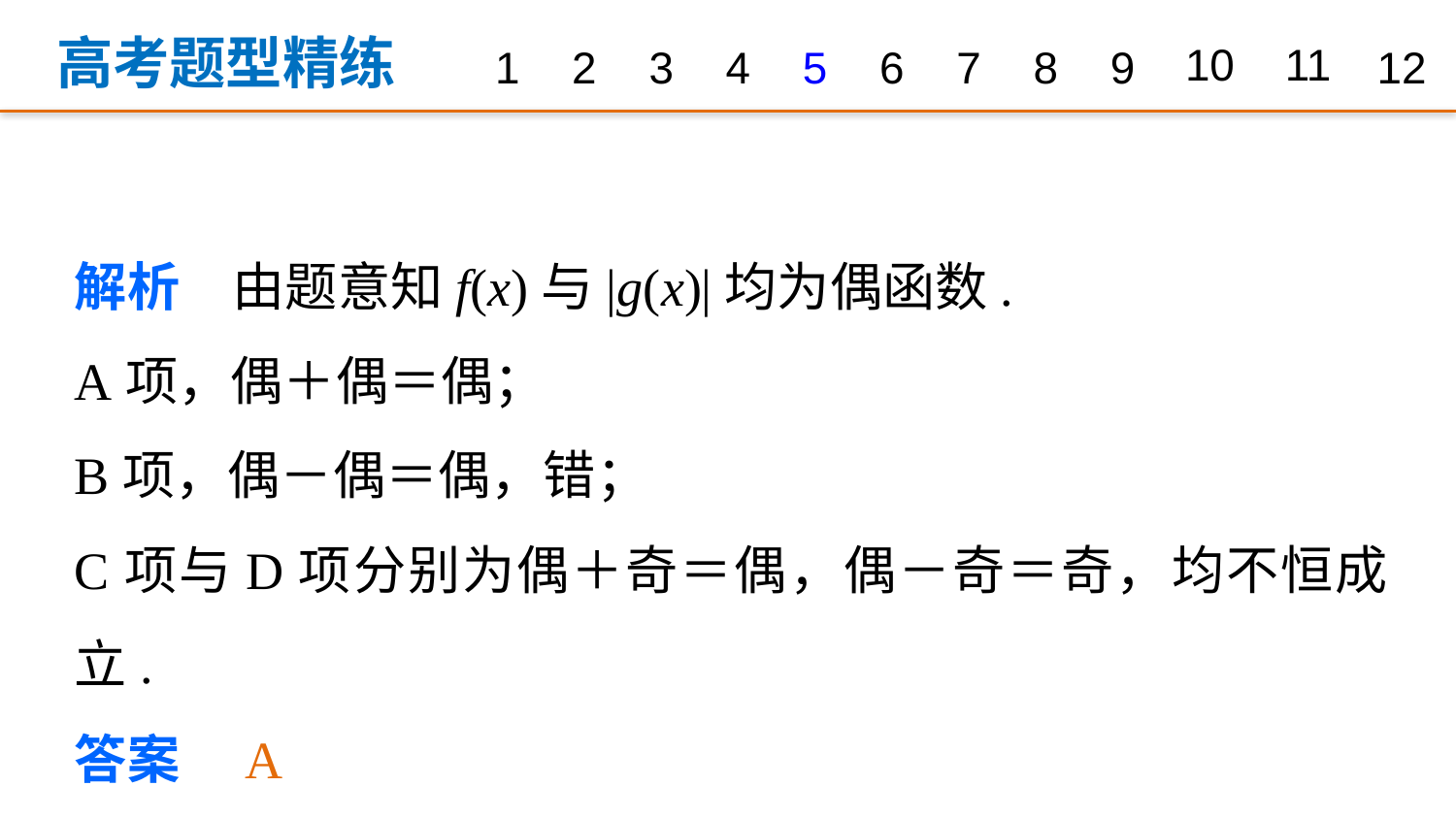

高考题型精练
1
2
3
4
5
6
7
8
9
10
11
12
解析　由题意知f(x)与|g(x)|均为偶函数.
A项，偶＋偶＝偶；
B项，偶－偶＝偶，错；
C项与D项分别为偶＋奇＝偶，偶－奇＝奇，均不恒成立.
答案　A